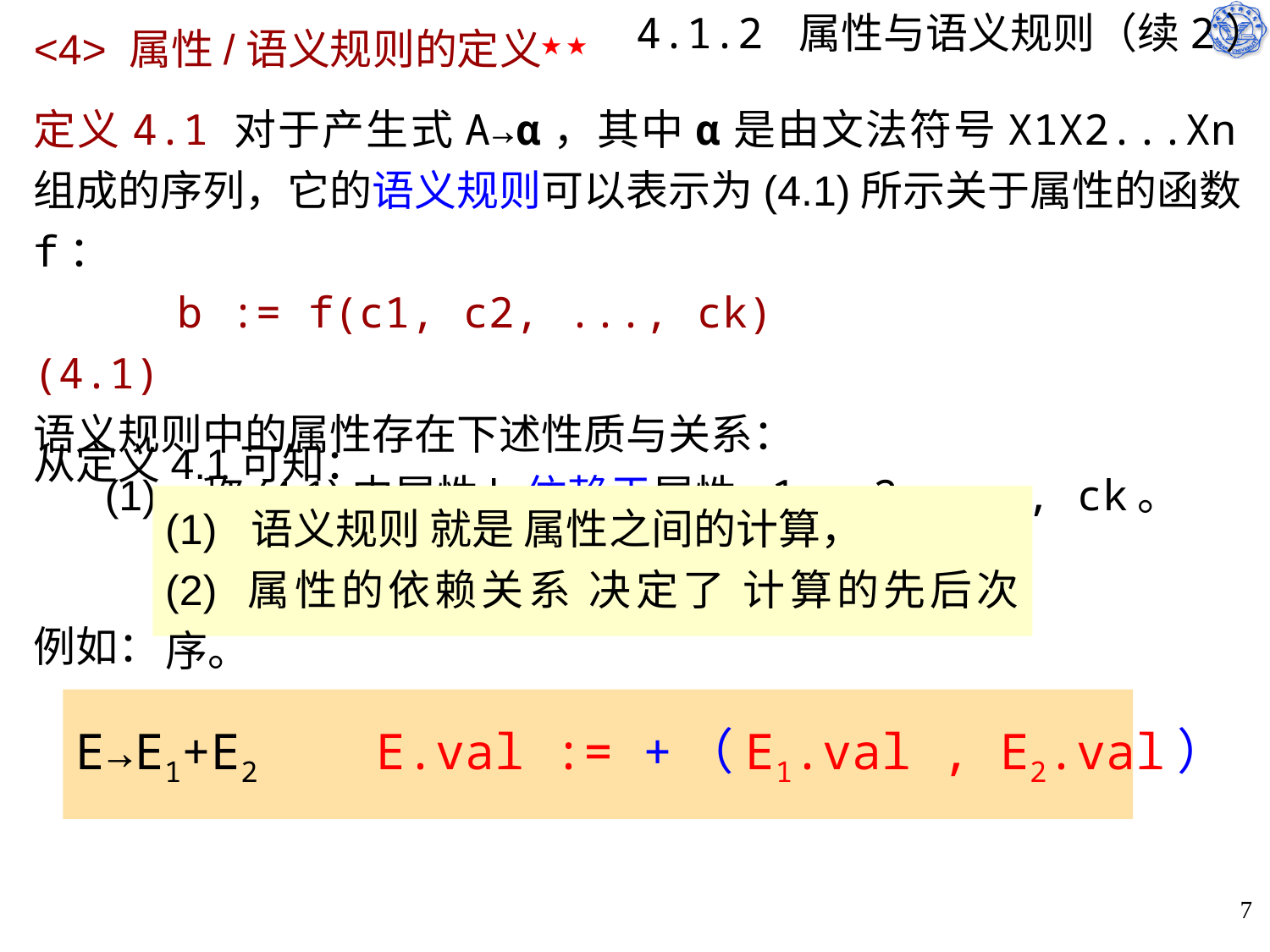

# 4.1.2 属性与语义规则（续2）
<4> 属性/语义规则的定义★ ★
定义4.1 对于产生式A→α，其中α是由文法符号X1X2...Xn组成的序列，它的语义规则可以表示为(4.1)所示关于属性的函数f：
          b := f(c1, c2, ..., ck)                  (4.1)
语义规则中的属性存在下述性质与关系：
      (1)   称(4.1)中属性b依赖于属性c1, c2, ..., ck。
从定义4.1可知：

例如：
(1)  语义规则 就是 属性之间的计算，
(2) 属性的依赖关系 决定了 计算的先后次序。
E→E1+E2    E.val := +（E1.val , E2.val）
7